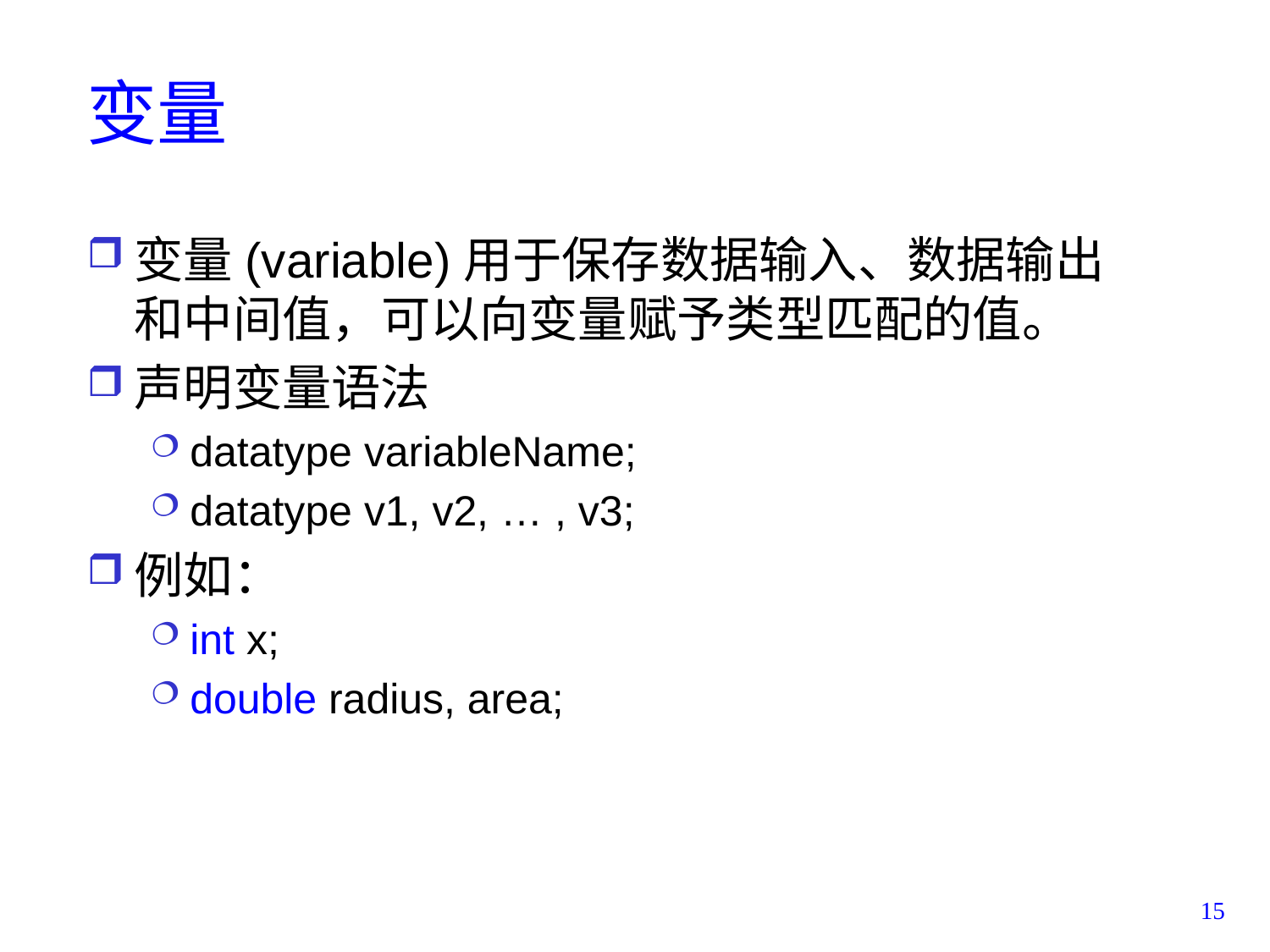

# 变量
变量(variable)用于保存数据输入、数据输出和中间值，可以向变量赋予类型匹配的值。
声明变量语法
datatype variableName;
datatype v1, v2, … , v3;
例如：
int x;
double radius, area;

15